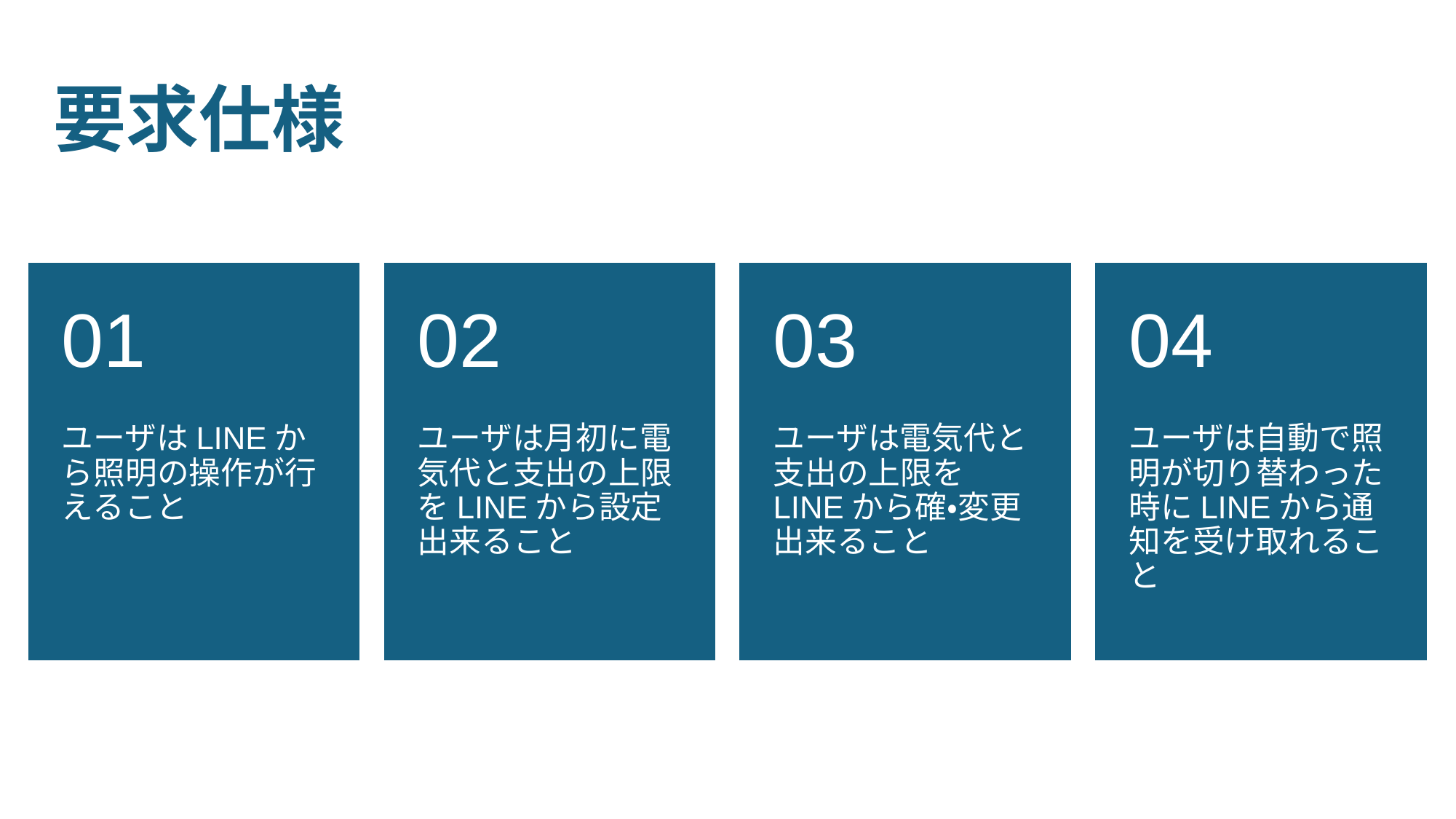

# 要求仕様
ユーザはLINEから照明の操作が行えること
01
ユーザは月初に電気代と支出の上限をLINEから設定出来ること
02
ユーザは電気代と支出の上限をLINEから確・変更出来ること
03
ユーザは自動で照明が切り替わった時にLINEから通知を受け取れること
04